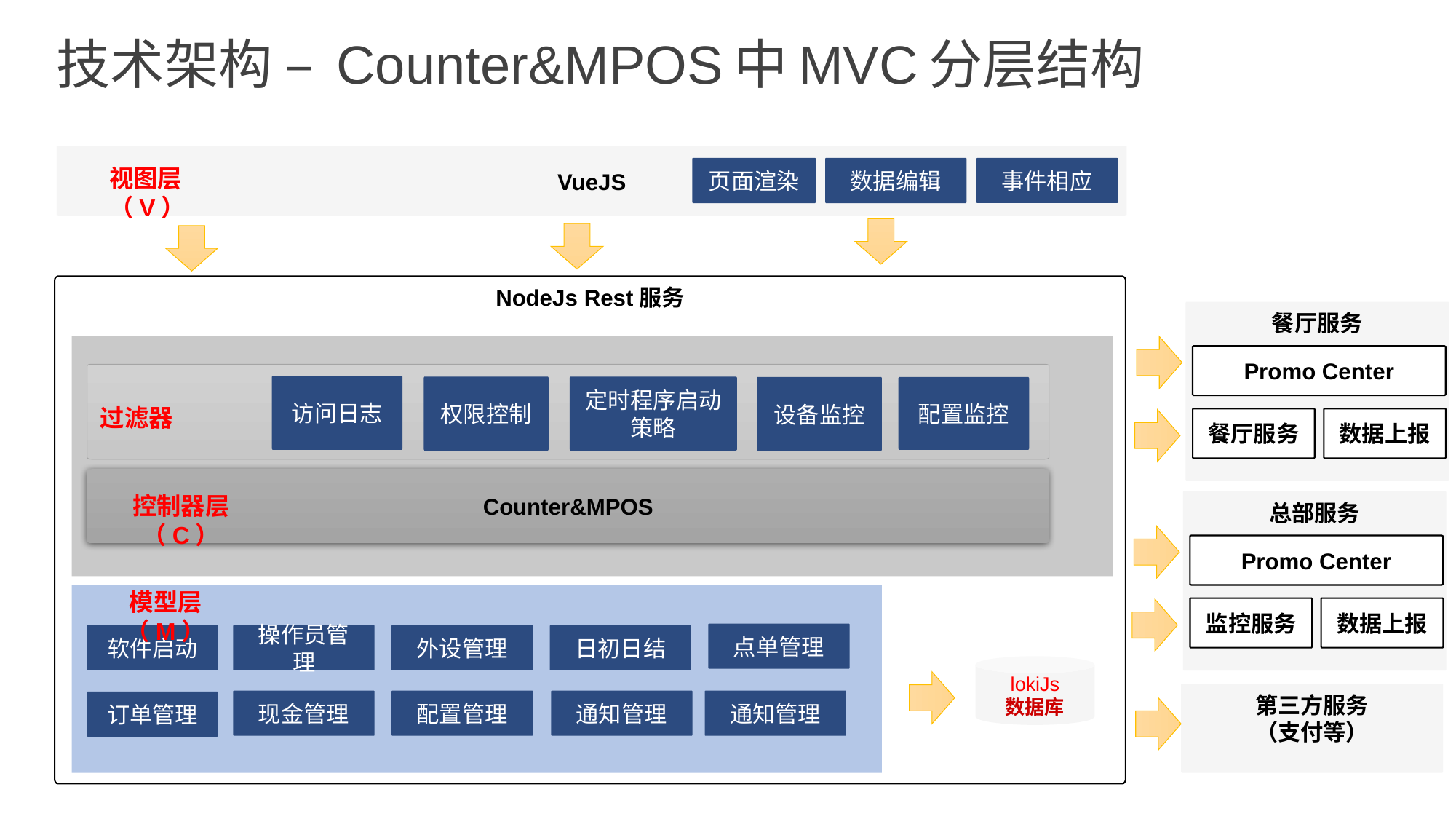

# 技术架构 – Counter&MPOS中MVC分层结构
VueJS
视图层（V）
事件相应
页面渲染
数据编辑

NodeJs Rest服务
餐厅服务

Promo Center

访问日志
权限控制
定时程序启动策略
设备监控
配置监控
过滤器
餐厅服务
数据上报

Counter&MPOS
控制器层（C）
总部服务

Promo Center
模型层（M）

监控服务
数据上报

点单管理
软件启动
操作员管理
外设管理
日初日结
lokiJs
数据库

第三方服务
（支付等）
现金管理
配置管理
通知管理
通知管理
订单管理